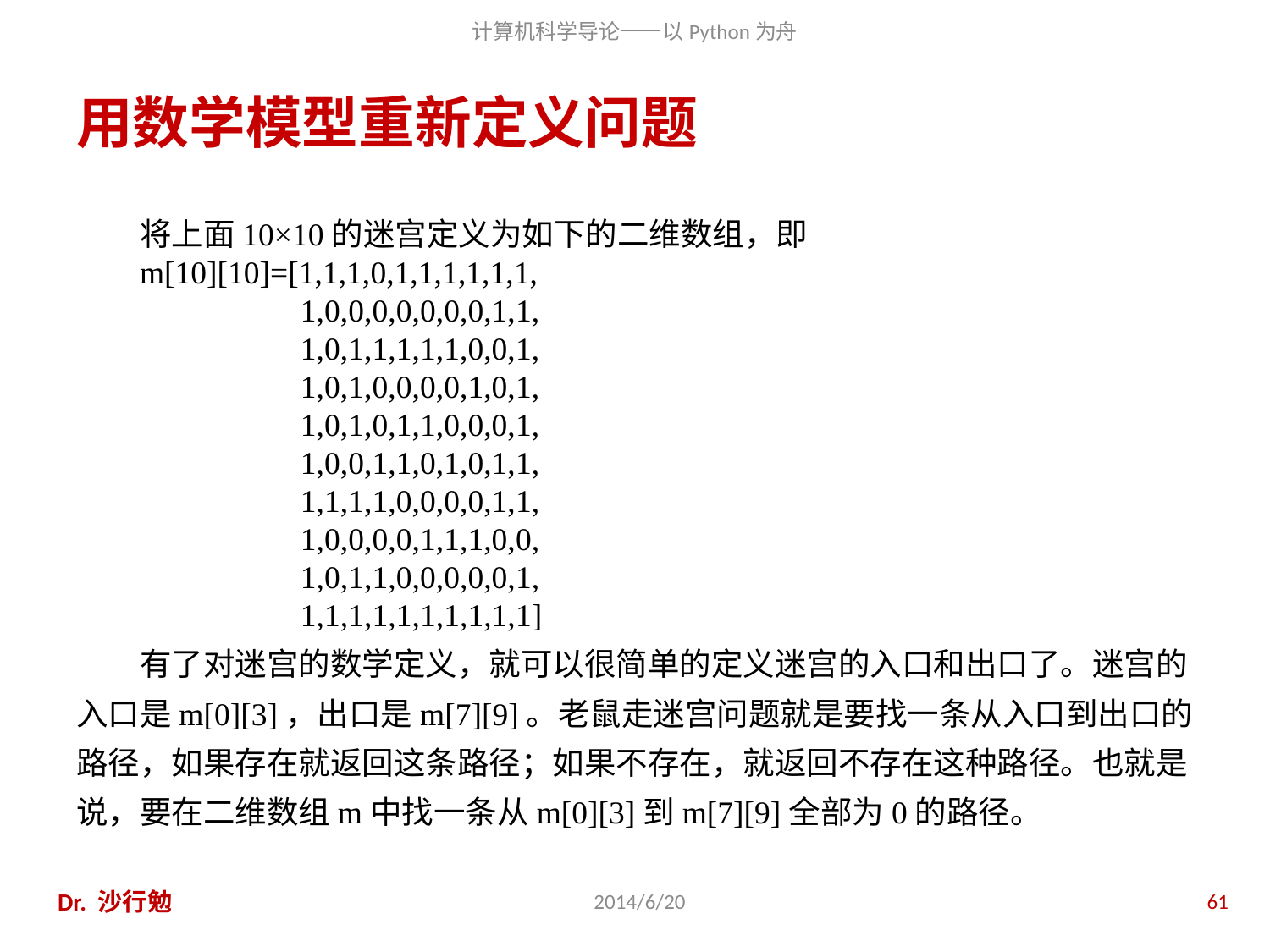

# 用数学模型重新定义问题
将上面10×10的迷宫定义为如下的二维数组，即
m[10][10]=[1,1,1,0,1,1,1,1,1,1,
                    1,0,0,0,0,0,0,0,1,1,
                    1,0,1,1,1,1,1,0,0,1,
                    1,0,1,0,0,0,0,1,0,1,
                    1,0,1,0,1,1,0,0,0,1,
                    1,0,0,1,1,0,1,0,1,1,
                    1,1,1,1,0,0,0,0,1,1,
                    1,0,0,0,0,1,1,1,0,0,
                    1,0,1,1,0,0,0,0,0,1,
                    1,1,1,1,1,1,1,1,1,1]
有了对迷宫的数学定义，就可以很简单的定义迷宫的入口和出口了。迷宫的入口是m[0][3]，出口是m[7][9]。老鼠走迷宫问题就是要找一条从入口到出口的路径，如果存在就返回这条路径；如果不存在，就返回不存在这种路径。也就是说，要在二维数组m中找一条从m[0][3]到m[7][9]全部为0的路径。
Dr. 沙行勉
2014/6/20
61